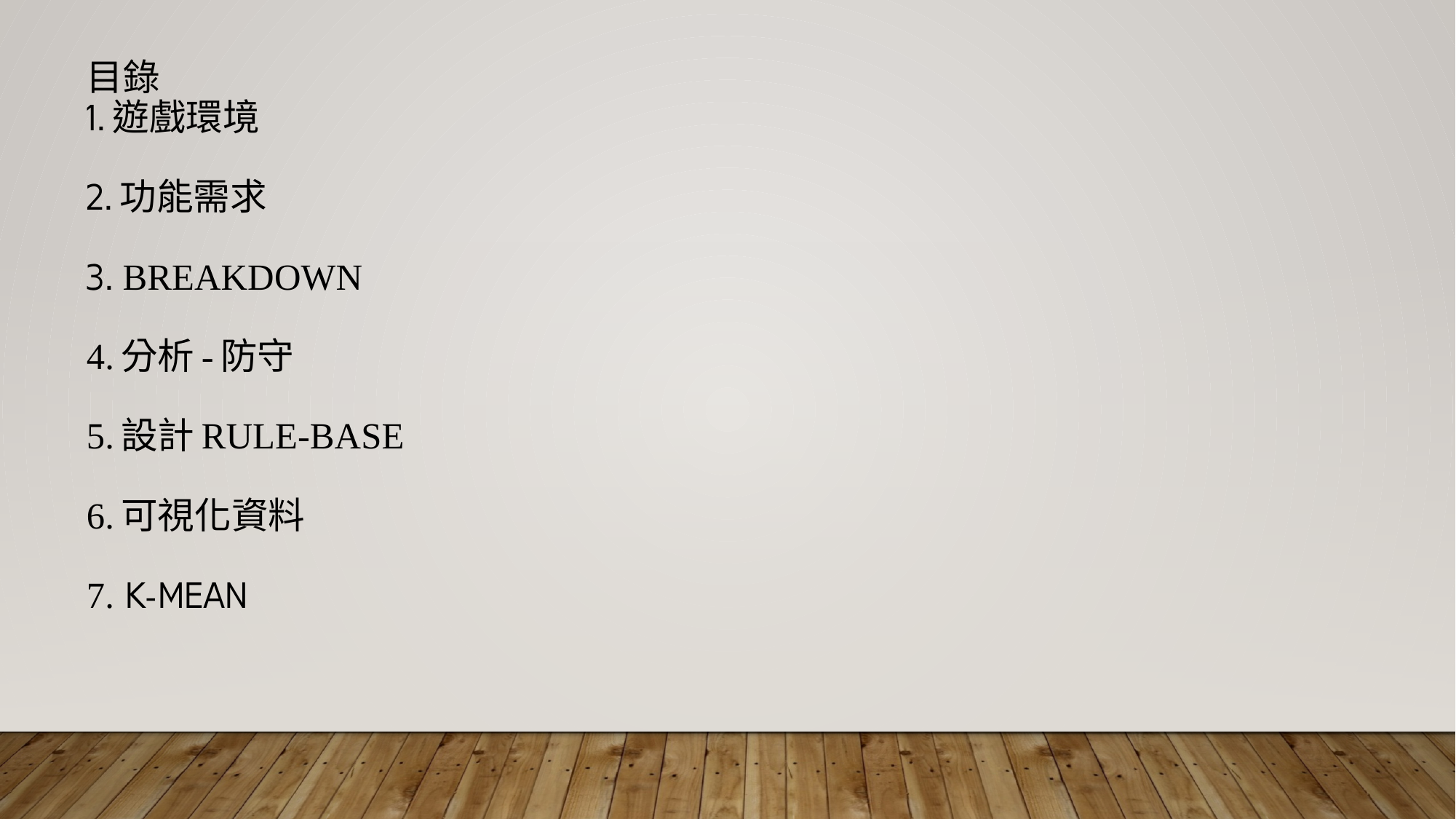

目錄
1.遊戲環境
2.功能需求
3. BreakDown
4.分析-防守
5.設計rule-base
6.可視化資料
7. K-mean